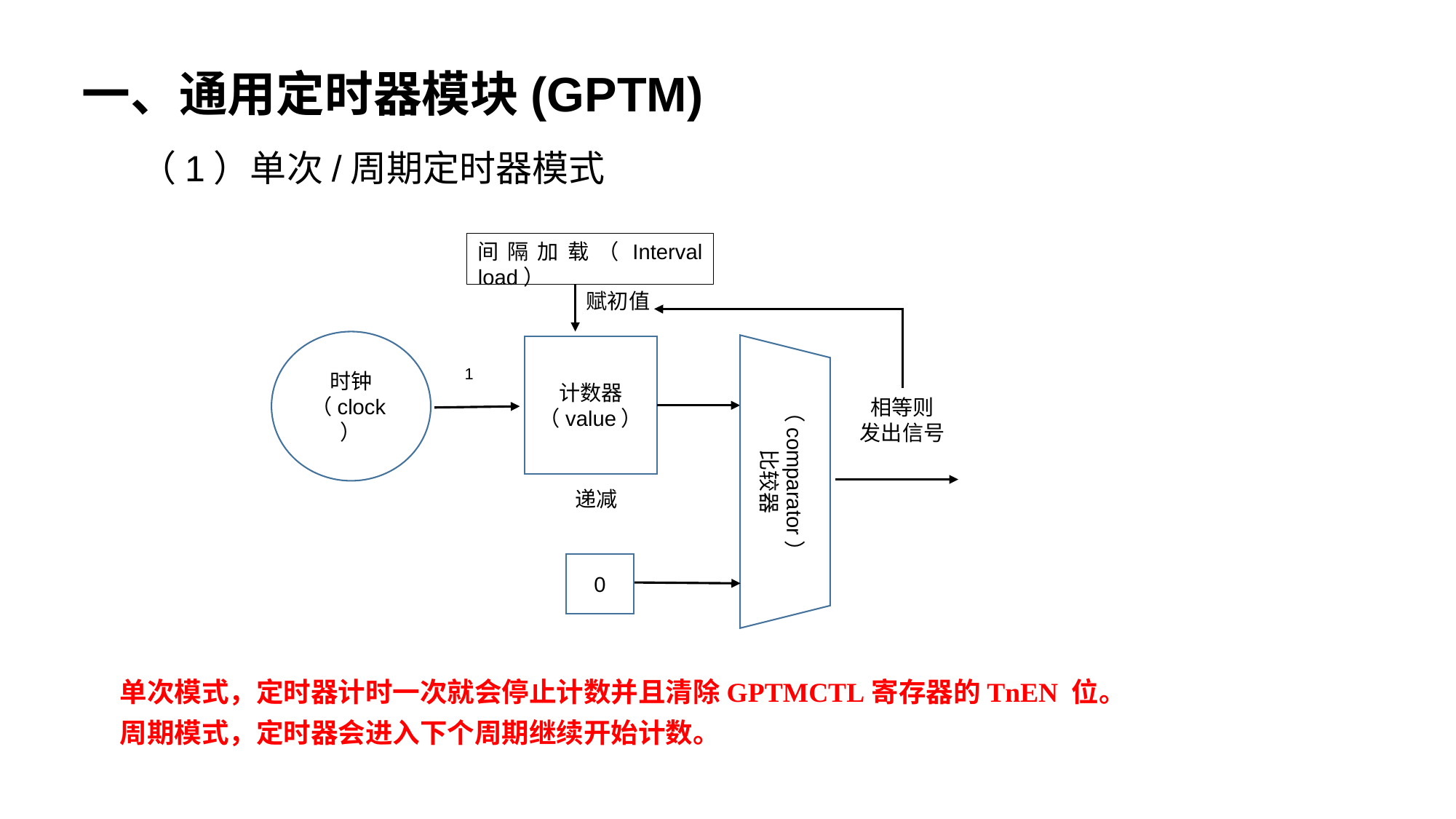

一、通用定时器模块(GPTM)
（1）单次/周期定时器模式
间隔加载（Interval load）
赋初值
时钟（clock）
计数器
（value）
递减
1
相等则
发出信号
（comparator）
比较器
0
单次模式，定时器计时一次就会停止计数并且清除GPTMCTL寄存器的TnEN 位。
周期模式，定时器会进入下个周期继续开始计数。